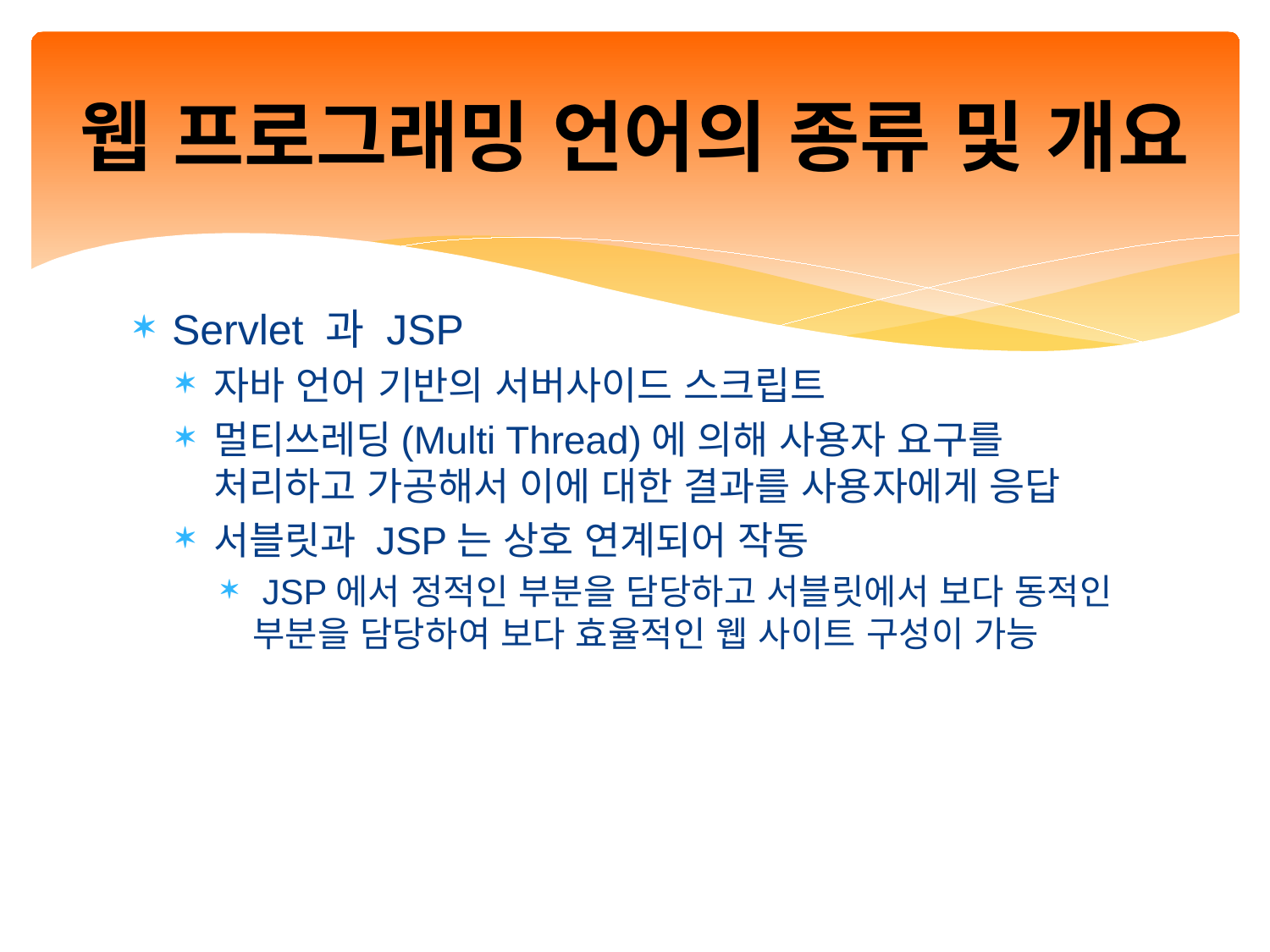

# 웹 프로그래밍 언어의 종류 및 개요
Servlet 과 JSP
자바 언어 기반의 서버사이드 스크립트
멀티쓰레딩(Multi Thread)에 의해 사용자 요구를 처리하고 가공해서 이에 대한 결과를 사용자에게 응답
서블릿과 JSP는 상호 연계되어 작동
 JSP에서 정적인 부분을 담당하고 서블릿에서 보다 동적인 부분을 담당하여 보다 효율적인 웹 사이트 구성이 가능